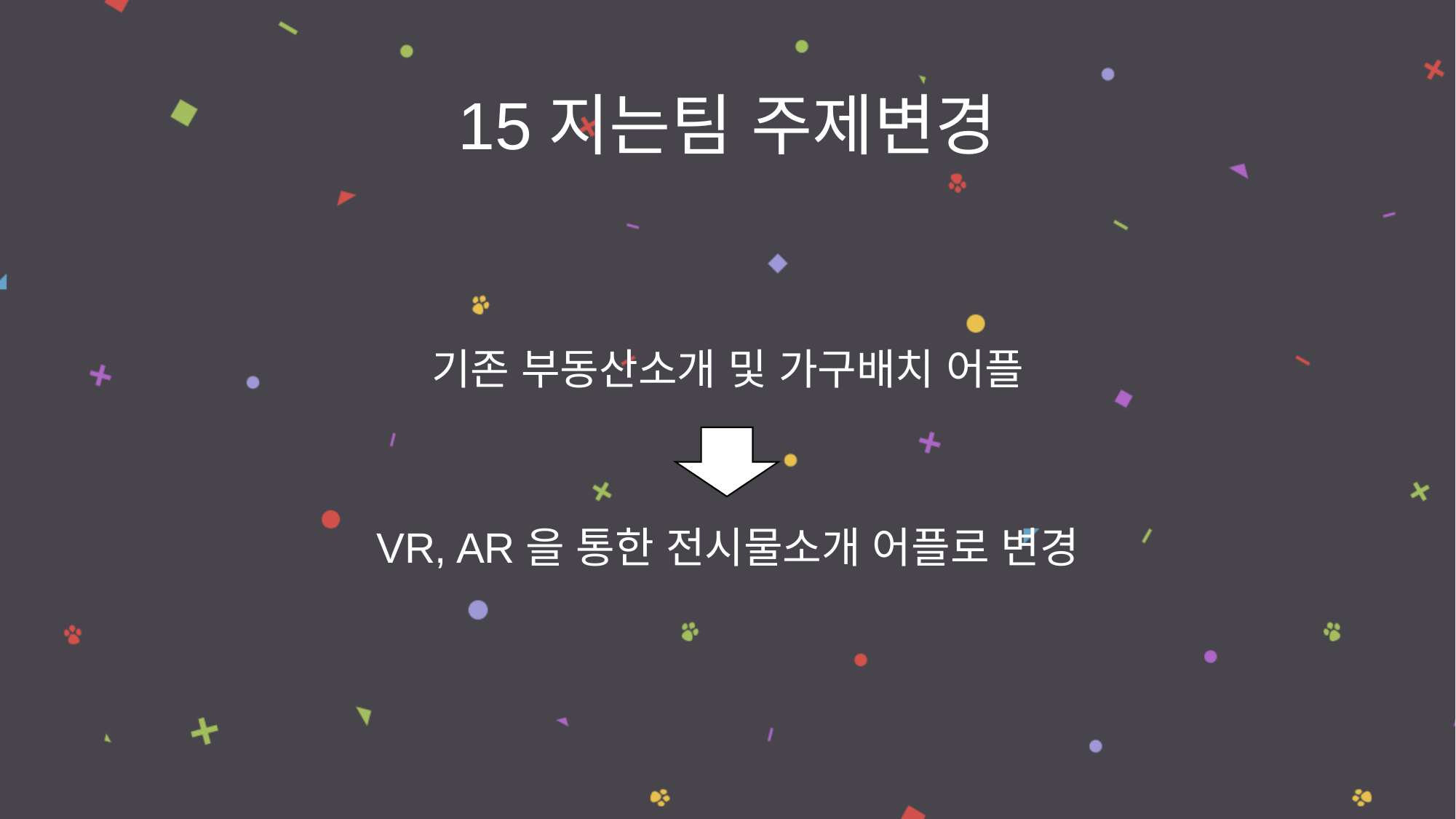

# 15지는팀 주제변경

기존 부동산소개 및 가구배치 어플

VR, AR을 통한 전시물소개 어플로 변경